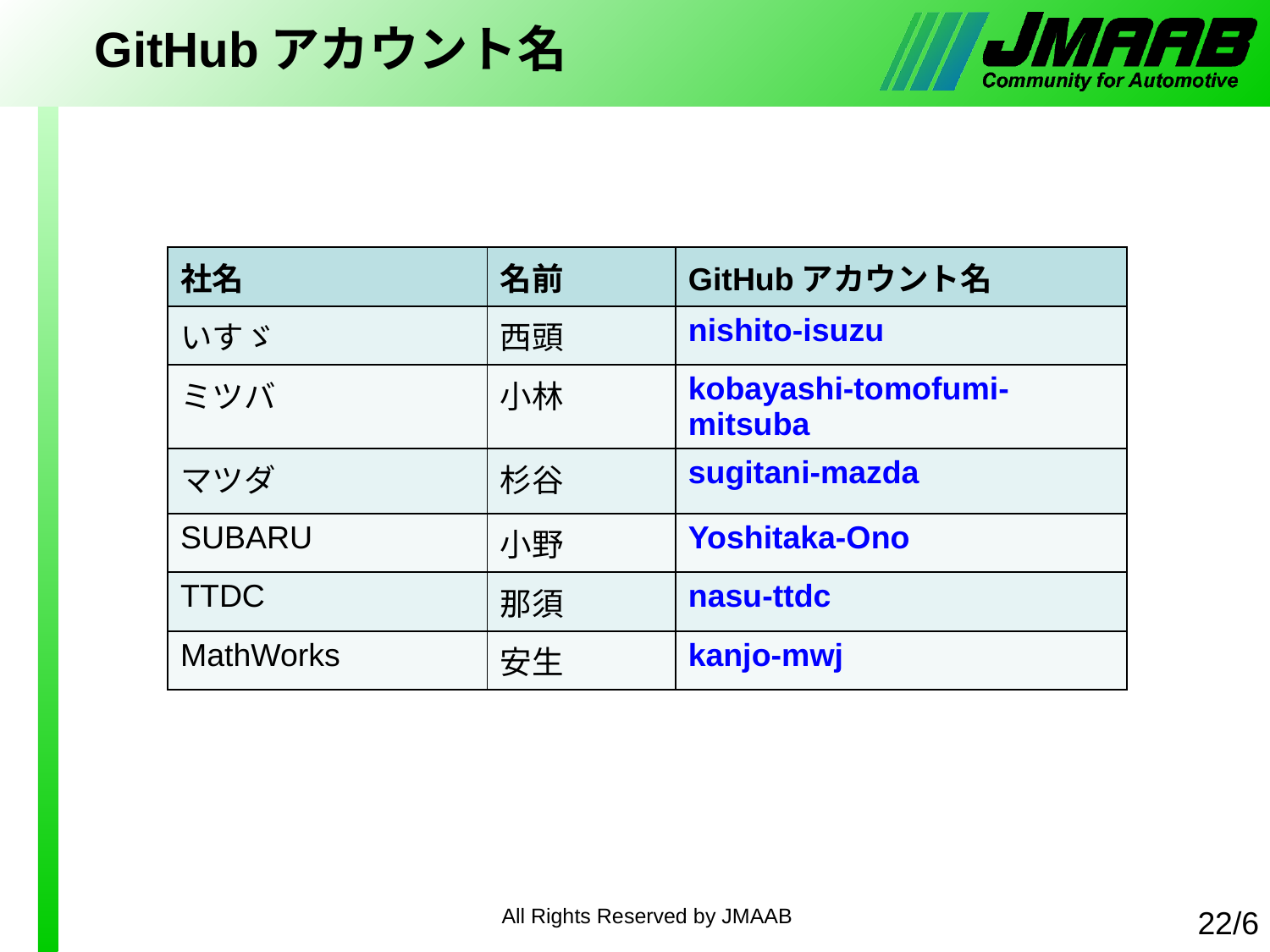

GitHubアカウント名
| 社名 | 名前 | GitHubアカウント名 |
| --- | --- | --- |
| いすゞ | 西頭 | nishito-isuzu |
| ミツバ | 小林 | kobayashi-tomofumi-mitsuba |
| マツダ | 杉谷 | sugitani-mazda |
| SUBARU | 小野 | Yoshitaka-Ono |
| TTDC | 那須 | nasu-ttdc |
| MathWorks | 安生 | kanjo-mwj |